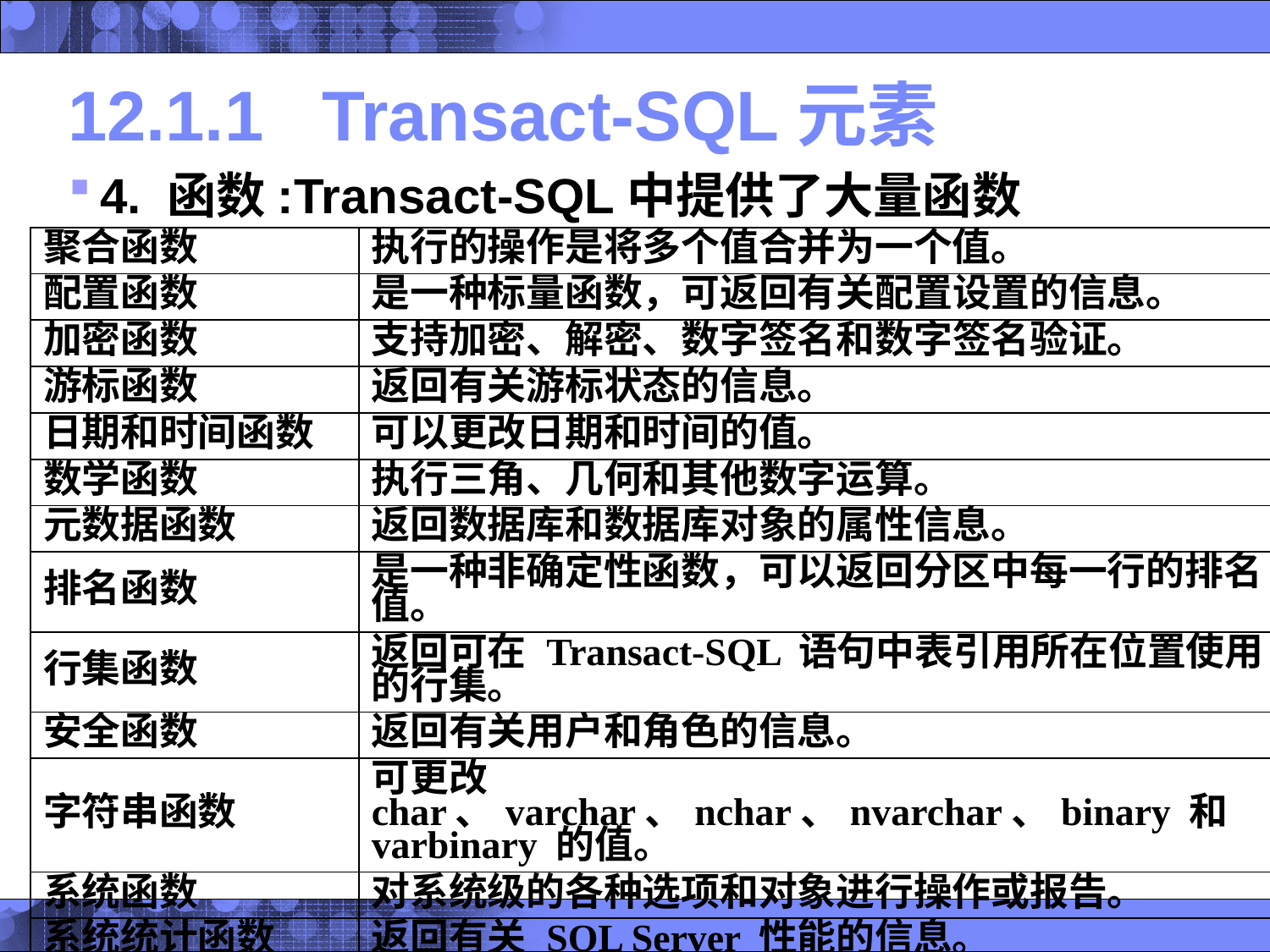

# 12.1.1	Transact-SQL元素
4. 函数:Transact-SQL中提供了大量函数
| 聚合函数 | 执行的操作是将多个值合并为一个值。 |
| --- | --- |
| 配置函数 | 是一种标量函数，可返回有关配置设置的信息。 |
| 加密函数 | 支持加密、解密、数字签名和数字签名验证。 |
| 游标函数 | 返回有关游标状态的信息。 |
| 日期和时间函数 | 可以更改日期和时间的值。 |
| 数学函数 | 执行三角、几何和其他数字运算。 |
| 元数据函数 | 返回数据库和数据库对象的属性信息。 |
| 排名函数 | 是一种非确定性函数，可以返回分区中每一行的排名值。 |
| 行集函数 | 返回可在 Transact-SQL 语句中表引用所在位置使用的行集。 |
| 安全函数 | 返回有关用户和角色的信息。 |
| 字符串函数 | 可更改 char、varchar、nchar、nvarchar、binary 和 varbinary 的值。 |
| 系统函数 | 对系统级的各种选项和对象进行操作或报告。 |
| 系统统计函数 | 返回有关 SQL Server 性能的信息。 |
| 文本和图像函数 | 可更改 text 和 image 的值。 |